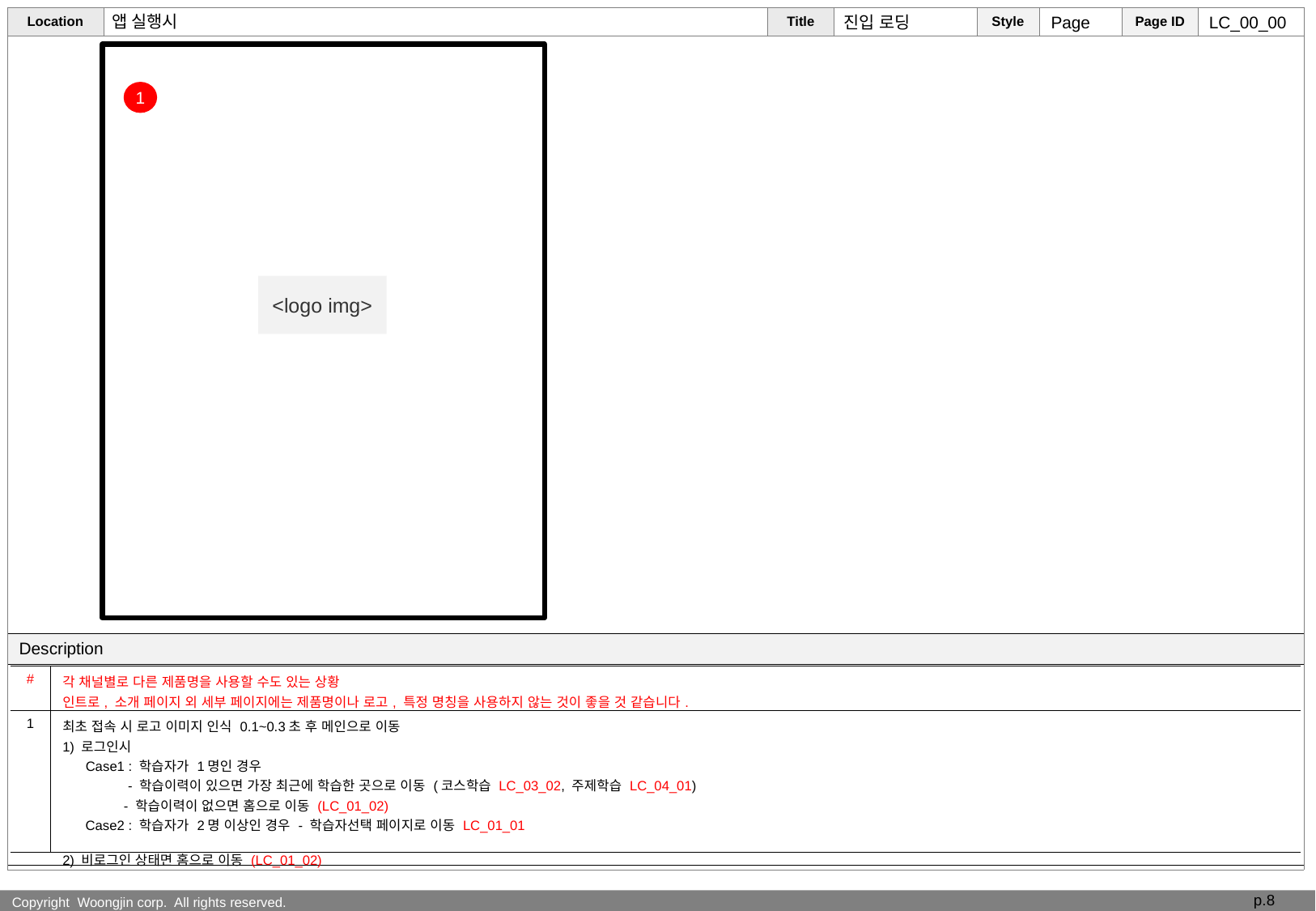

# 앱 실행시
진입 로딩
Page
LC_00_00

1
<logo img>
| # | 각 채널별로 다른 제품명을 사용할 수도 있는 상황 인트로, 소개 페이지 외 세부 페이지에는 제품명이나 로고, 특정 명칭을 사용하지 않는 것이 좋을 것 같습니다. |
| --- | --- |
| 1 | 최초 접속 시 로고 이미지 인식 0.1~0.3초 후 메인으로 이동 1) 로그인시 Case1 : 학습자가 1명인 경우 - 학습이력이 있으면 가장 최근에 학습한 곳으로 이동 (코스학습 LC\_03\_02, 주제학습 LC\_04\_01) - 학습이력이 없으면 홈으로 이동 (LC\_01\_02) Case2 : 학습자가 2명 이상인 경우 - 학습자선택 페이지로 이동 LC\_01\_01 2) 비로그인 상태면 홈으로 이동 (LC\_01\_02) |